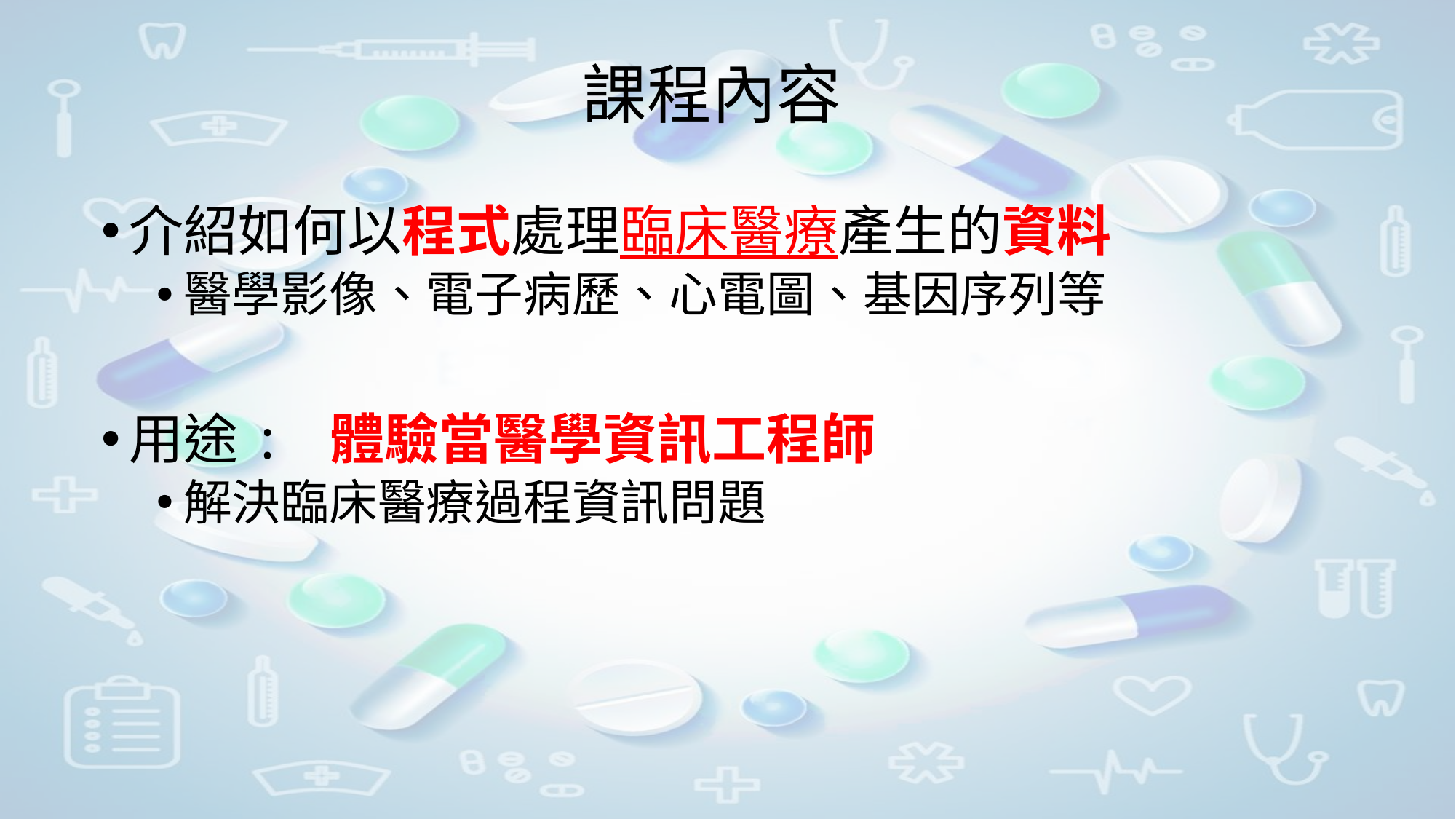

# 課程內容
介紹如何以程式處理臨床醫療產生的資料
醫學影像、電子病歷、心電圖、基因序列等

用途: 體驗當醫學資訊工程師
解決臨床醫療過程資訊問題